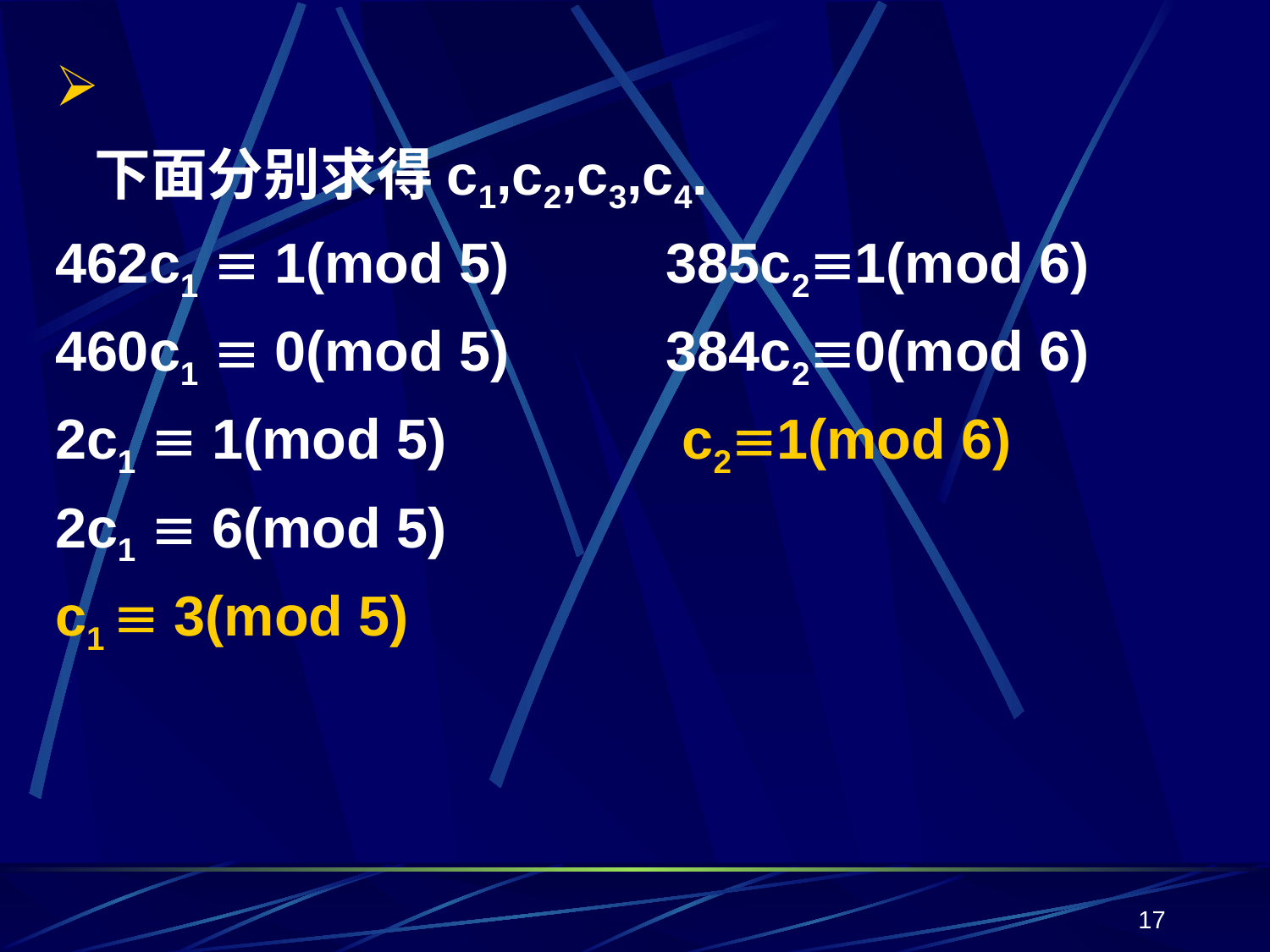

下面分别求得c1,c2,c3,c4.
462c1 ≡ 1(mod 5)          385c2≡1(mod 6)
460c1 ≡ 0(mod 5)          384c2≡0(mod 6)
2c1 ≡ 1(mod 5)               c2≡1(mod 6)
2c1 ≡ 6(mod 5)
c1 ≡ 3(mod 5)

17